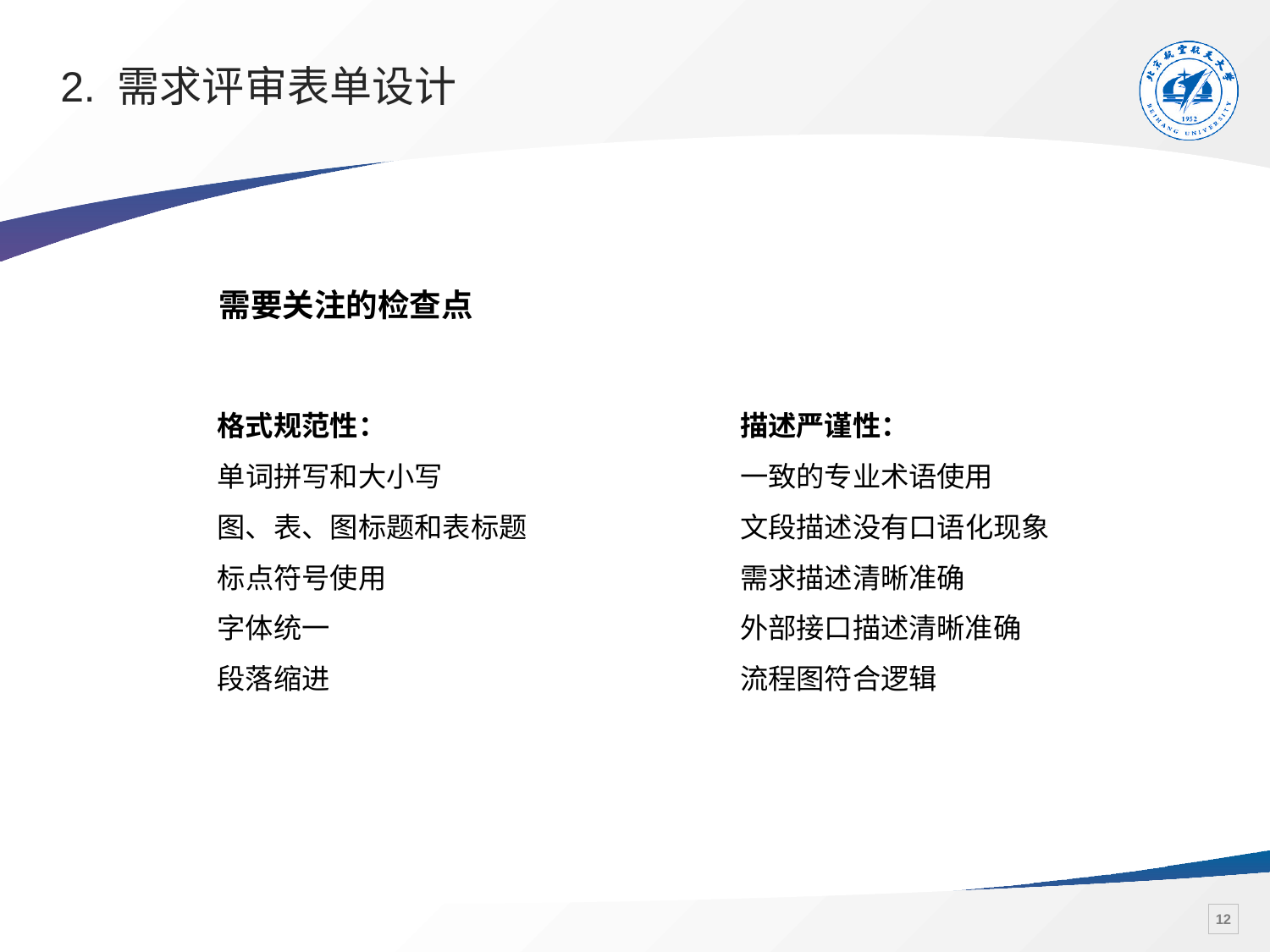

# 2. 需求评审表单设计
需要关注的检查点
格式规范性：
单词拼写和大小写
图、表、图标题和表标题
标点符号使用
字体统一
段落缩进

描述严谨性：
一致的专业术语使用
文段描述没有口语化现象
需求描述清晰准确
外部接口描述清晰准确
流程图符合逻辑